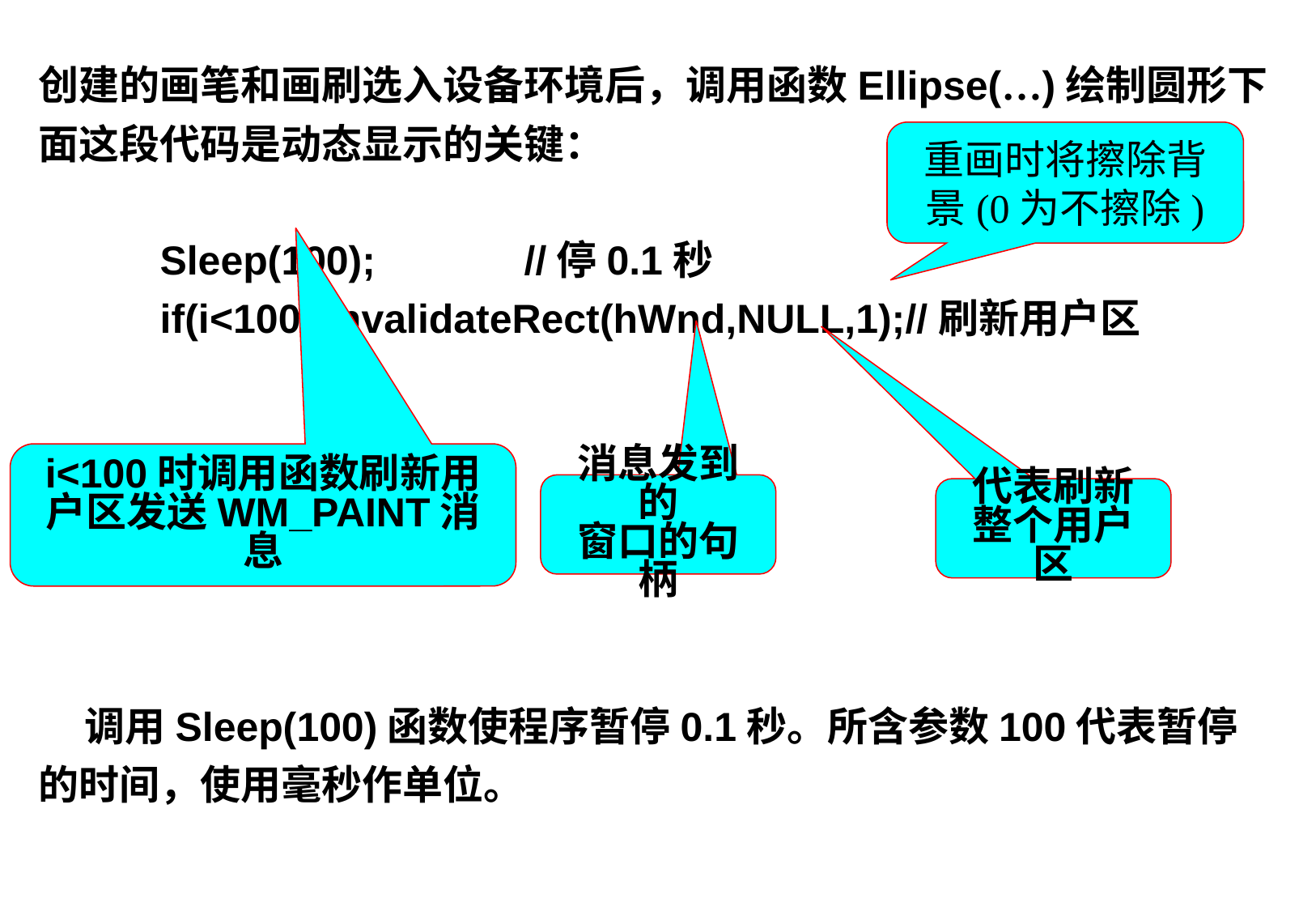

创建的画笔和画刷选入设备环境后，调用函数Ellipse(…)绘制圆形下面这段代码是动态显示的关键：

	Sleep(100);		//停0.1秒
	if(i<100) InvalidateRect(hWnd,NULL,1);//刷新用户区

    调用Sleep(100)函数使程序暂停0.1秒。所含参数100代表暂停的时间，使用毫秒作单位。
重画时将擦除背景(0为不擦除)
i<100时调用函数刷新用户区发送WM_PAINT消息
消息发到的
窗口的句柄
代表刷新
整个用户区